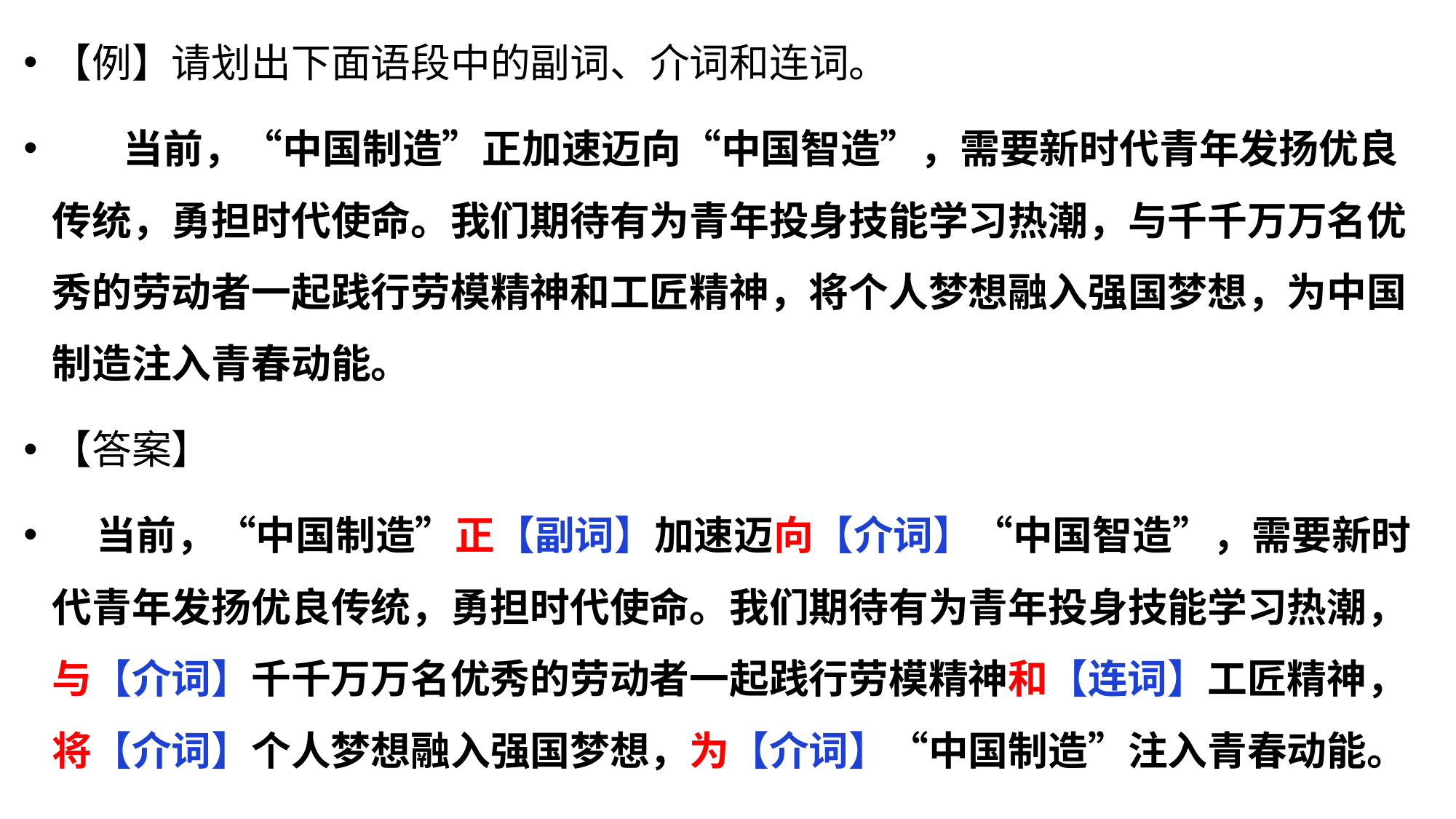

【例】请划出下面语段中的副词、介词和连词。
       当前，“中国制造”正加速迈向“中国智造”，需要新时代青年发扬优良传统，勇担时代使命。我们期待有为青年投身技能学习热潮，与千千万万名优秀的劳动者一起践行劳模精神和工匠精神，将个人梦想融入强国梦想，为中国制造注入青春动能。
【答案】
    当前，“中国制造”正【副词】加速迈向【介词】“中国智造”，需要新时代青年发扬优良传统，勇担时代使命。我们期待有为青年投身技能学习热潮，与【介词】千千万万名优秀的劳动者一起践行劳模精神和【连词】工匠精神，将【介词】个人梦想融入强国梦想，为【介词】“中国制造”注入青春动能。